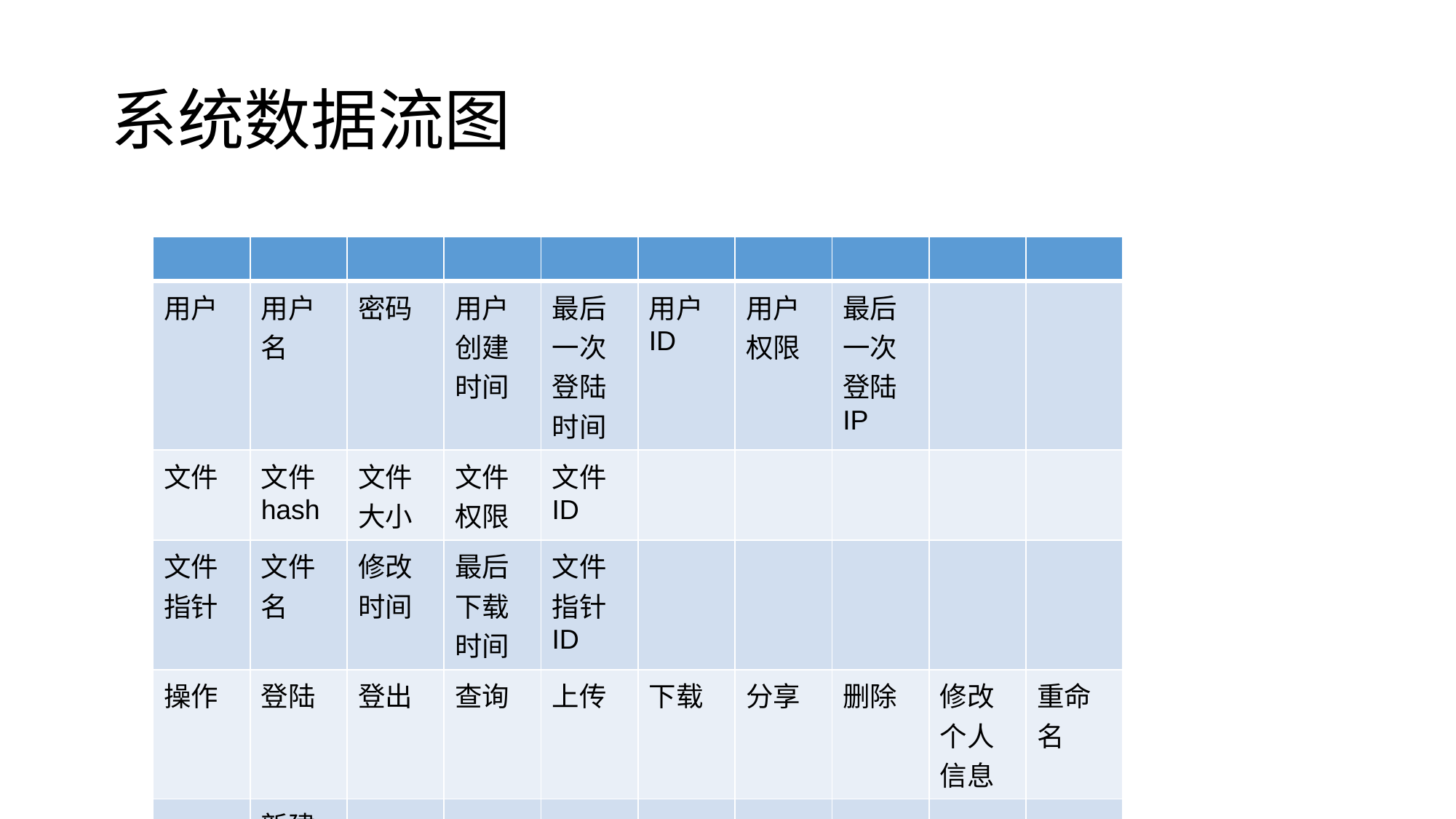

# 系统数据流图
|  |  |  |  |  |  |  |  |  |  |
| --- | --- | --- | --- | --- | --- | --- | --- | --- | --- |
| 用户 | 用户名 | 密码 | 用户创建时间 | 最后一次登陆时间 | 用户ID | 用户权限 | 最后一次登陆IP |  |  |
| 文件 | 文件hash | 文件大小 | 文件权限 | 文件ID |  |  |  |  |  |
| 文件指针 | 文件名 | 修改时间 | 最后下载时间 | 文件指针ID |  |  |  |  |  |
| 操作 | 登陆 | 登出 | 查询 | 上传 | 下载 | 分享 | 删除 | 修改个人信息 | 重命名 |
|  | 新建文件 |  |  |  |  |  |  |  |  |